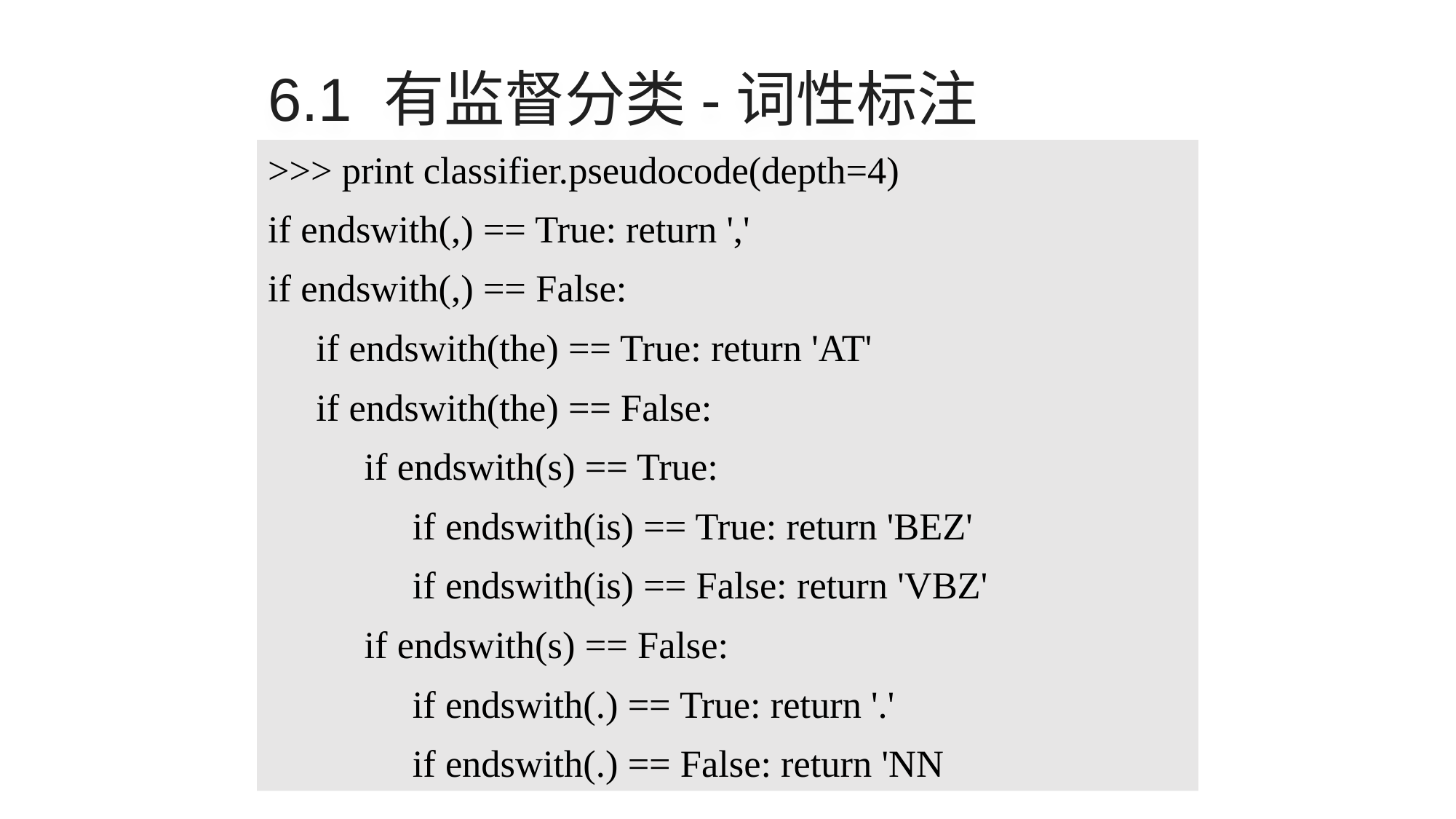

# 6.1 有监督分类-词性标注
>>> print classifier.pseudocode(depth=4)
if endswith(,) == True: return ','
if endswith(,) == False:
     if endswith(the) == True: return 'AT'
     if endswith(the) == False:
          if endswith(s) == True:
               if endswith(is) == True: return 'BEZ'
               if endswith(is) == False: return 'VBZ'
          if endswith(s) == False:
               if endswith(.) == True: return '.'
               if endswith(.) == False: return 'NN